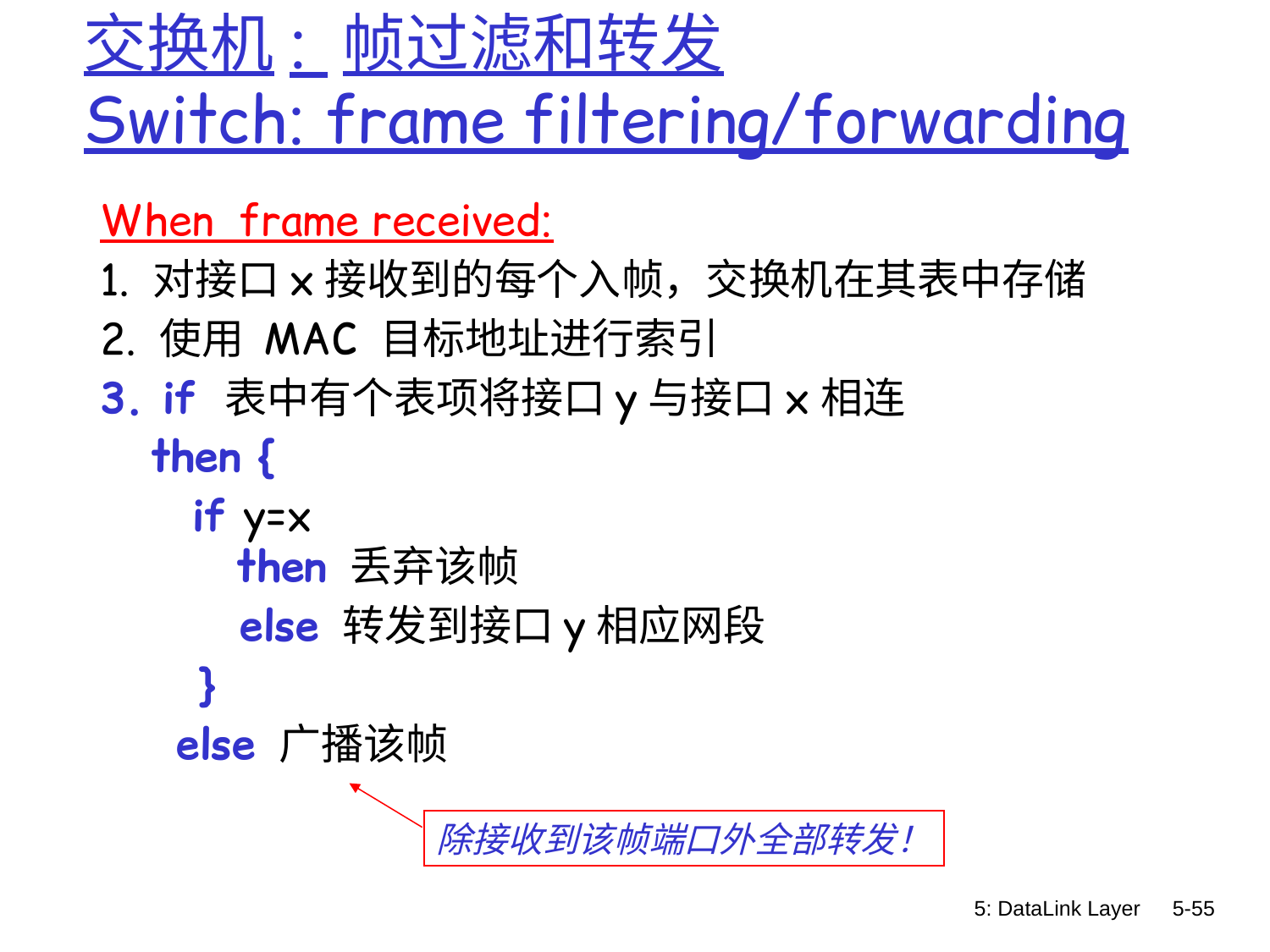

# 交换机: 帧过滤和转发 Switch: frame filtering/forwarding
When  frame received:
1. 对接口x接收到的每个入帧，交换机在其表中存储
2. 使用 MAC 目标地址进行索引
3. if 表中有个表项将接口y与接口x相连
    then {
     if y=x
       then 丢弃该帧
           else 转发到接口y相应网段
       }
      else 广播该帧

除接收到该帧端口外全部转发！
5: DataLink Layer
5-55